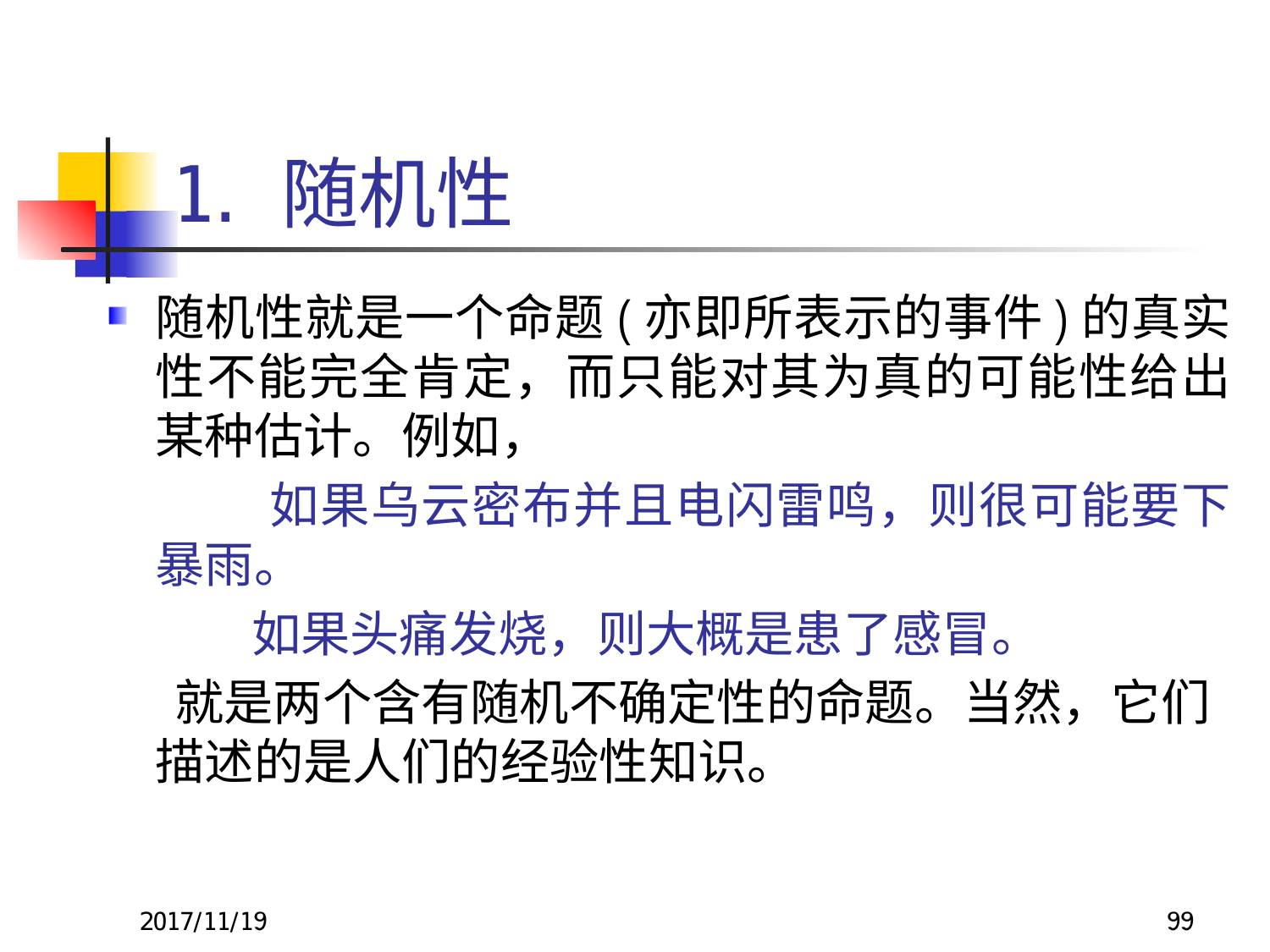

# 1. 随机性
随机性就是一个命题(亦即所表示的事件)的真实性不能完全肯定，而只能对其为真的可能性给出某种估计。例如，
            如果乌云密布并且电闪雷鸣，则很可能要下暴雨。
            如果头痛发烧，则大概是患了感冒。
     就是两个含有随机不确定性的命题。当然，它们描述的是人们的经验性知识。
2017/11/19
99